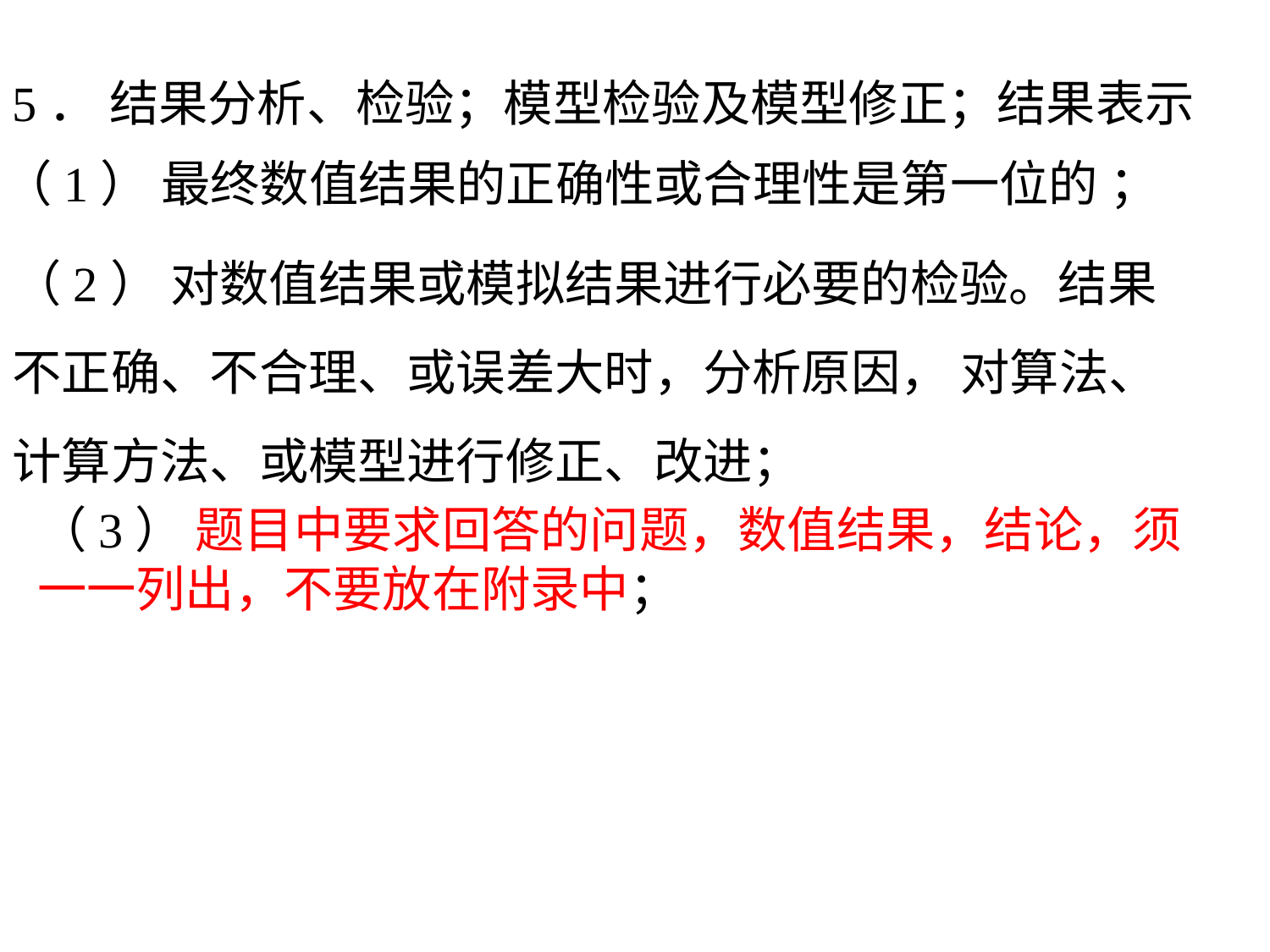

5． 结果分析、检验；模型检验及模型修正；结果表示
（1） 最终数值结果的正确性或合理性是第一位的 ；
（2） 对数值结果或模拟结果进行必要的检验。结果不正确、不合理、或误差大时，分析原因， 对算法、计算方法、或模型进行修正、改进；
（3） 题目中要求回答的问题，数值结果，结论，须一一列出，不要放在附录中；